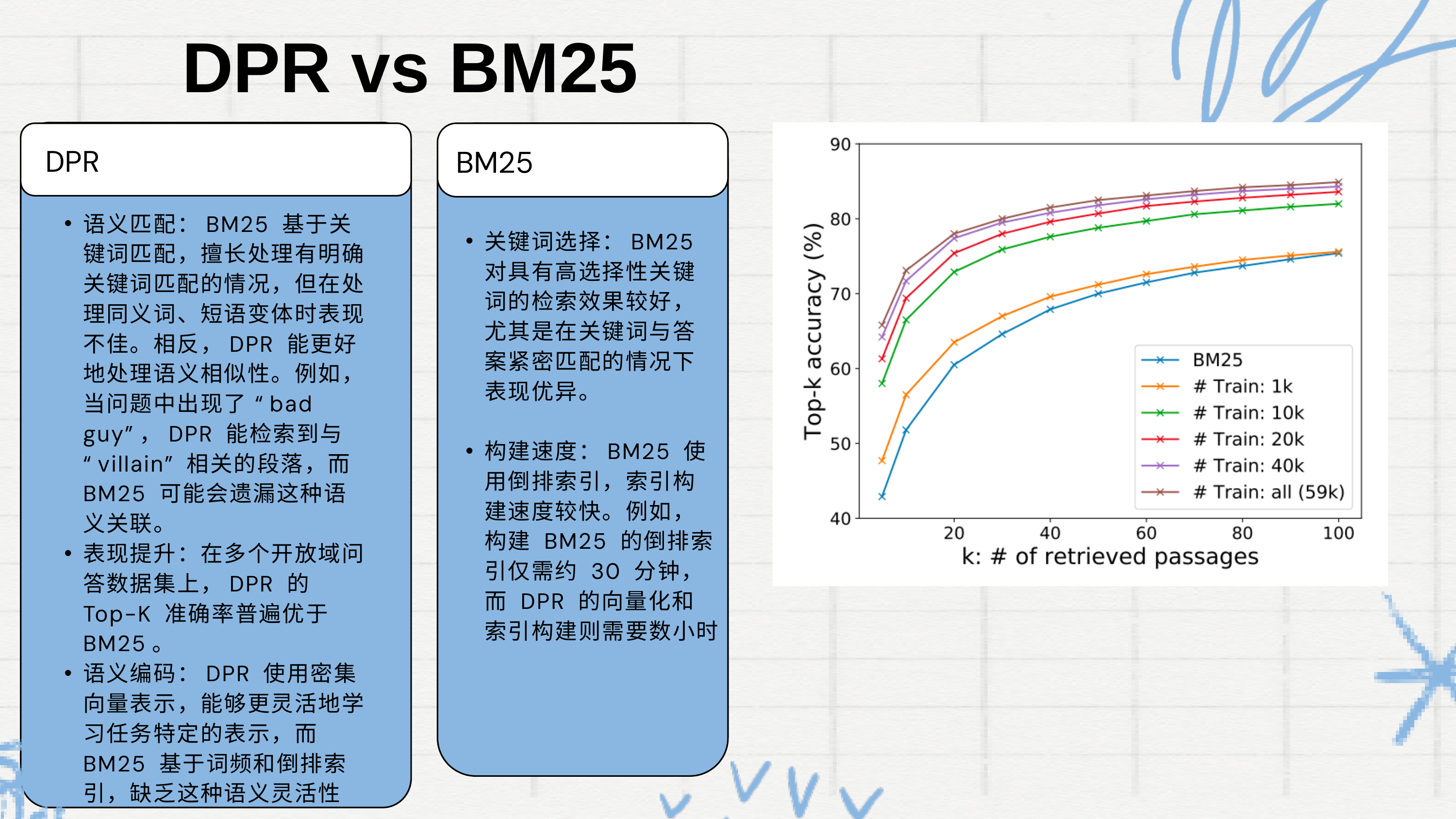

DPR vs BM25

DPR
BM25
语义匹配：BM25 基于关键词匹配，擅长处理有明确关键词匹配的情况，但在处理同义词、短语变体时表现不佳。相反，DPR 能更好地处理语义相似性。例如，当问题中出现了 “bad guy”，DPR 能检索到与 “villain” 相关的段落，而 BM25 可能会遗漏这种语义关联​。
表现提升：在多个开放域问答数据集上，DPR 的 Top-K 准确率普遍优于 BM25。
语义编码：DPR 使用密集向量表示，能够更灵活地学习任务特定的表示，而 BM25 基于词频和倒排索引，缺乏这种语义灵活性

关键词选择：BM25 对具有高选择性关键词的检索效果较好，尤其是在关键词与答案紧密匹配的情况下表现优异。

构建速度：BM25 使用倒排索引，索引构建速度较快。例如，构建 BM25 的倒排索引仅需约 30 分钟，而 DPR 的向量化和索引构建则需要数小时